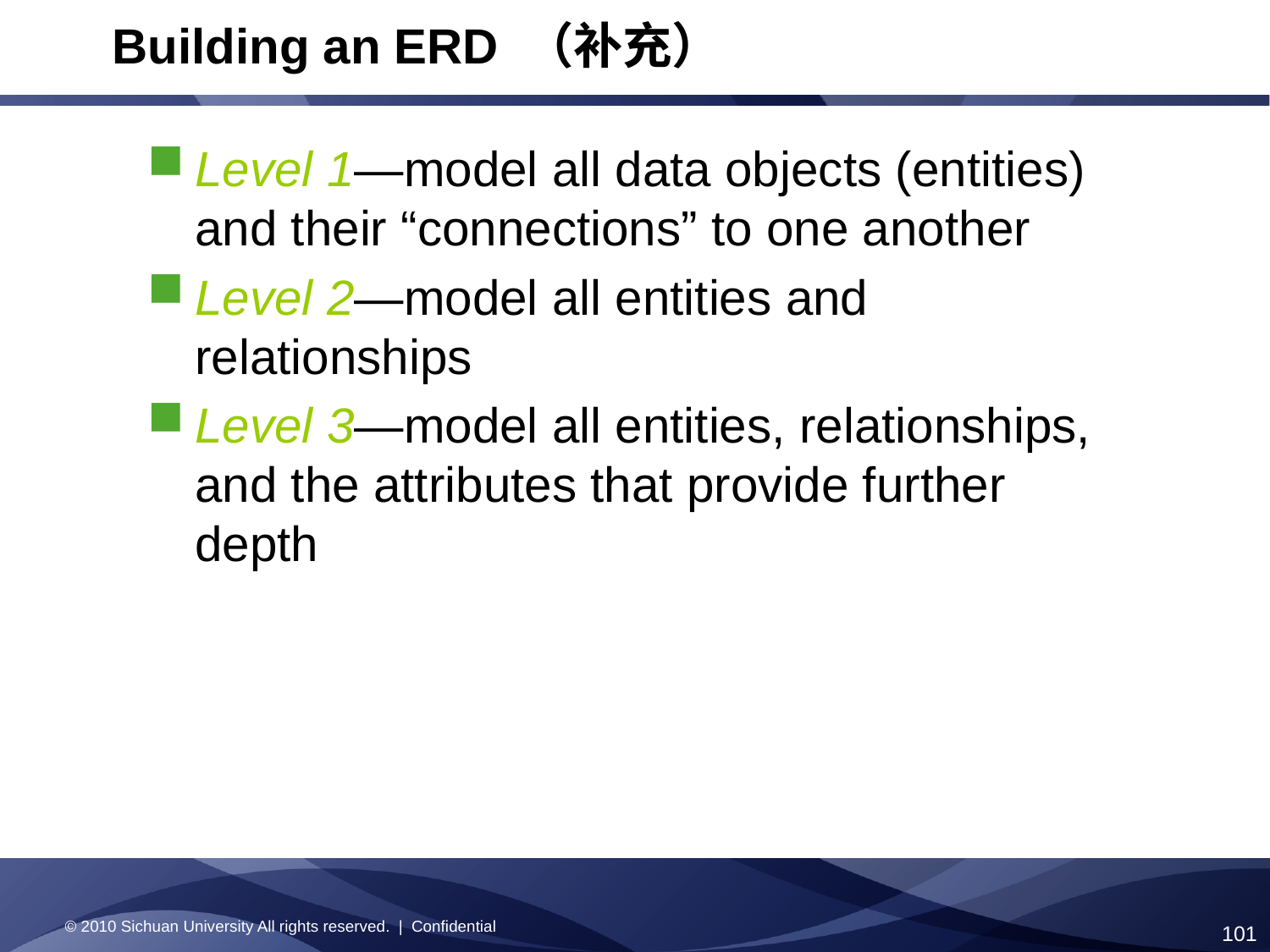

# Building an ERD （补充）
Level 1—model all data objects (entities) and their “connections” to one another
Level 2—model all entities and relationships
Level 3—model all entities, relationships, and the attributes that provide further depth
© 2010 Sichuan University All rights reserved.  |  Confidential
101